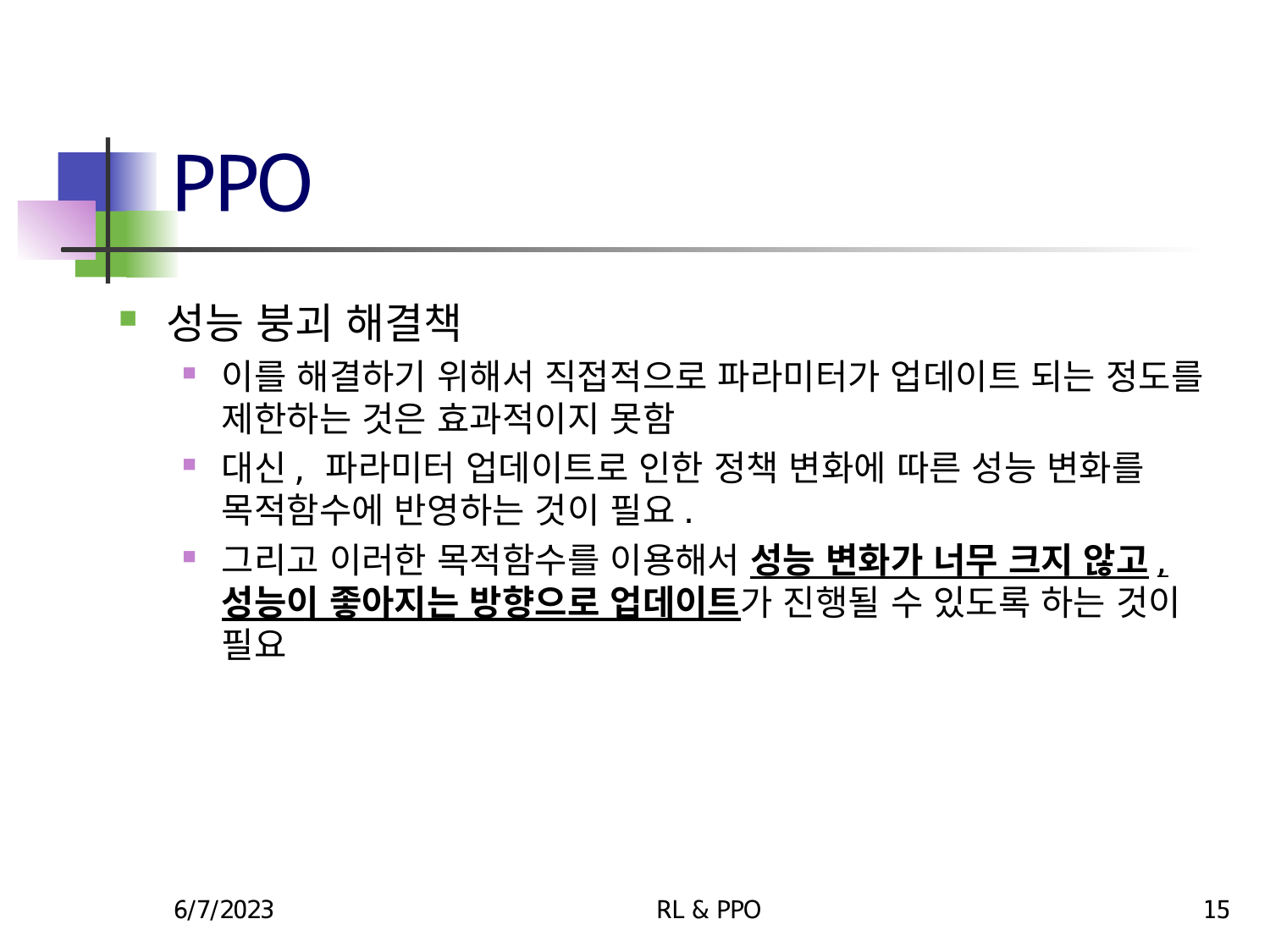

# PPO
성능 붕괴 해결책
이를 해결하기 위해서 직접적으로 파라미터가 업데이트 되는 정도를 제한하는 것은 효과적이지 못함
대신, 파라미터 업데이트로 인한 정책 변화에 따른 성능 변화를 목적함수에 반영하는 것이 필요.
그리고 이러한 목적함수를 이용해서 성능 변화가 너무 크지 않고, 성능이 좋아지는 방향으로 업데이트가 진행될 수 있도록 하는 것이 필요

6/7/2023
RL & PPO
15